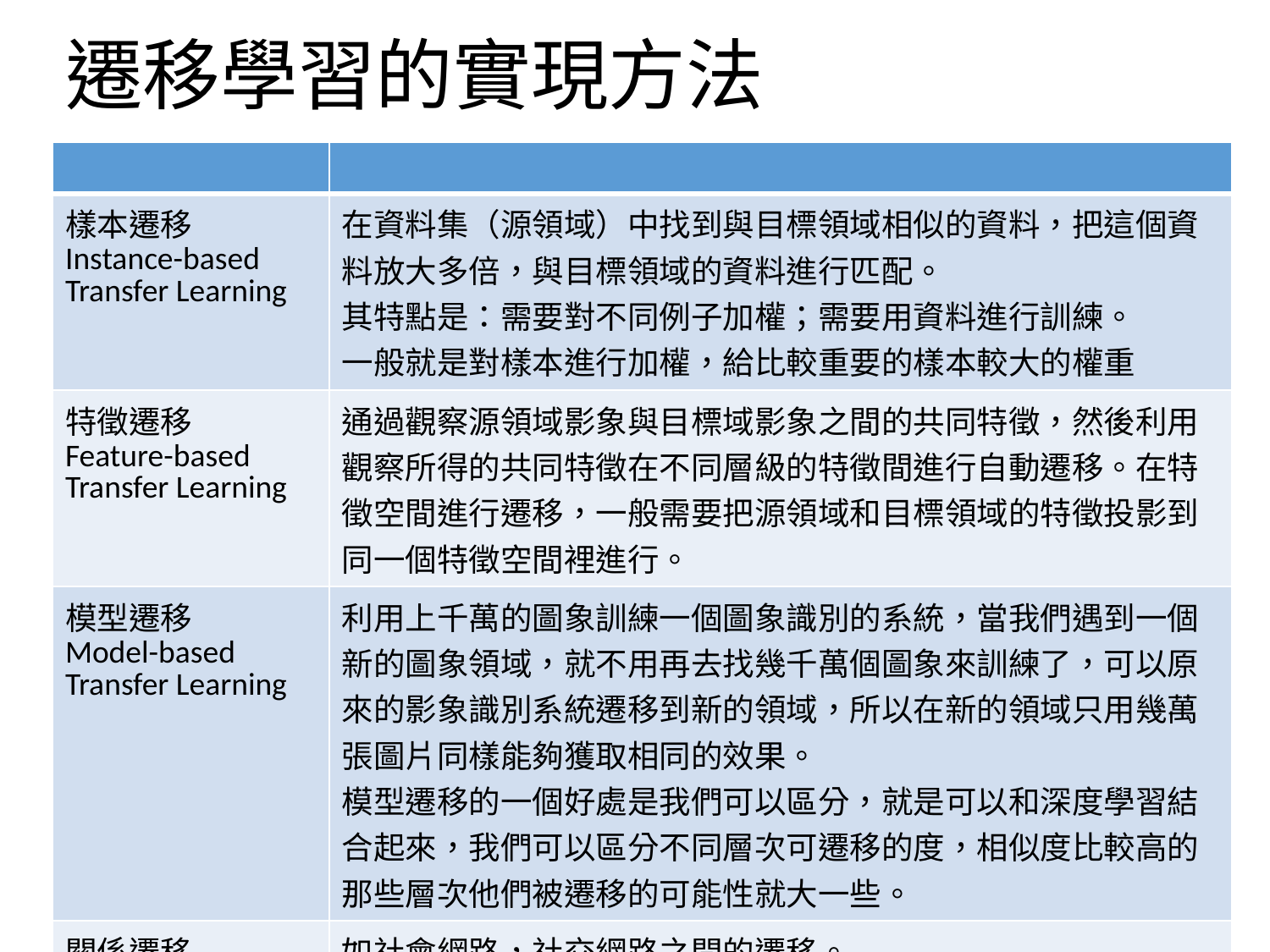

# 遷移學習的實現方法
|  |  |
| --- | --- |
| 樣本遷移 Instance-based Transfer Learning | 在資料集（源領域）中找到與目標領域相似的資料，把這個資料放大多倍，與目標領域的資料進行匹配。 其特點是：需要對不同例子加權；需要用資料進行訓練。 一般就是對樣本進行加權，給比較重要的樣本較大的權重 |
| 特徵遷移 Feature-based Transfer Learning | 通過觀察源領域影象與目標域影象之間的共同特徵，然後利用觀察所得的共同特徵在不同層級的特徵間進行自動遷移。在特徵空間進行遷移，一般需要把源領域和目標領域的特徵投影到同一個特徵空間裡進行。 |
| 模型遷移 Model-based Transfer Learning | 利用上千萬的圖象訓練一個圖象識別的系統，當我們遇到一個新的圖象領域，就不用再去找幾千萬個圖象來訓練了，可以原來的影象識別系統遷移到新的領域，所以在新的領域只用幾萬張圖片同樣能夠獲取相同的效果。 模型遷移的一個好處是我們可以區分，就是可以和深度學習結合起來，我們可以區分不同層次可遷移的度，相似度比較高的那些層次他們被遷移的可能性就大一些。 |
| 關係遷移 Relational Transfer Learning | 如社會網路，社交網路之間的遷移。 |